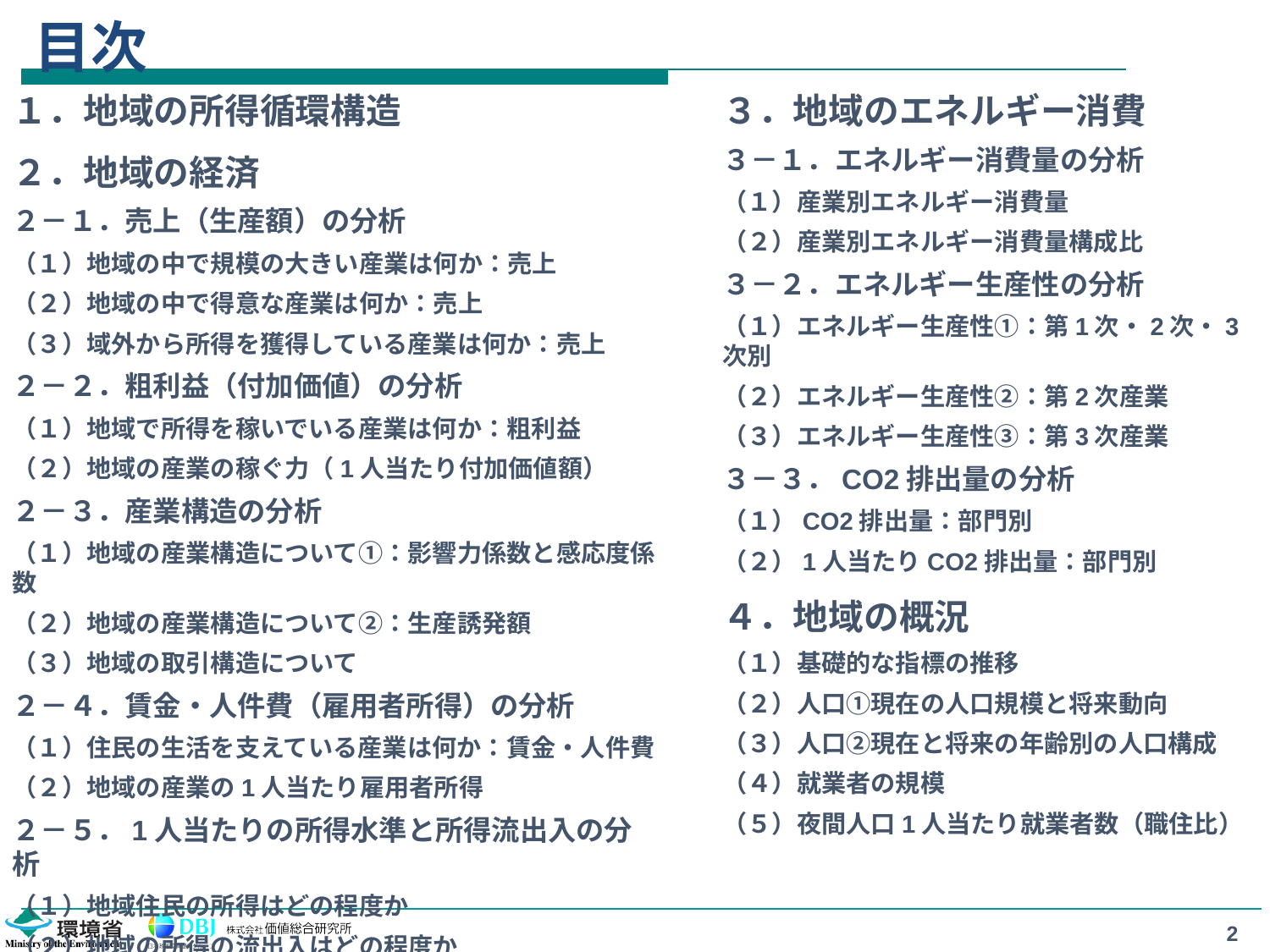

# 目次
１．地域の所得循環構造

２．地域の経済
２－１．売上（生産額）の分析
（１）地域の中で規模の大きい産業は何か：売上
（２）地域の中で得意な産業は何か：売上
（３）域外から所得を獲得している産業は何か：売上
２－２．粗利益（付加価値）の分析
（１）地域で所得を稼いでいる産業は何か：粗利益
（２）地域の産業の稼ぐ力（1人当たり付加価値額）
２－３．産業構造の分析
（１）地域の産業構造について①：影響力係数と感応度係数
（２）地域の産業構造について②：生産誘発額
（３）地域の取引構造について
２－４．賃金・人件費（雇用者所得）の分析
（１）住民の生活を支えている産業は何か：賃金・人件費
（２）地域の産業の1人当たり雇用者所得
２－５．1人当たりの所得水準と所得流出入の分析
（１）地域住民の所得はどの程度か
（２）地域の所得の流出入はどの程度か
３．地域のエネルギー消費
３－１．エネルギー消費量の分析
（１）産業別エネルギー消費量
（２）産業別エネルギー消費量構成比
３－２．エネルギー生産性の分析
（１）エネルギー生産性①：第1次・2次・3次別
（２）エネルギー生産性②：第2次産業
（３）エネルギー生産性③：第3次産業
３－３．CO2排出量の分析
（１）CO2排出量：部門別
（２）1人当たりCO2排出量：部門別

４．地域の概況
（１）基礎的な指標の推移
（２）人口①現在の人口規模と将来動向
（３）人口②現在と将来の年齢別の人口構成
（４）就業者の規模
（５）夜間人口1人当たり就業者数（職住比）
2